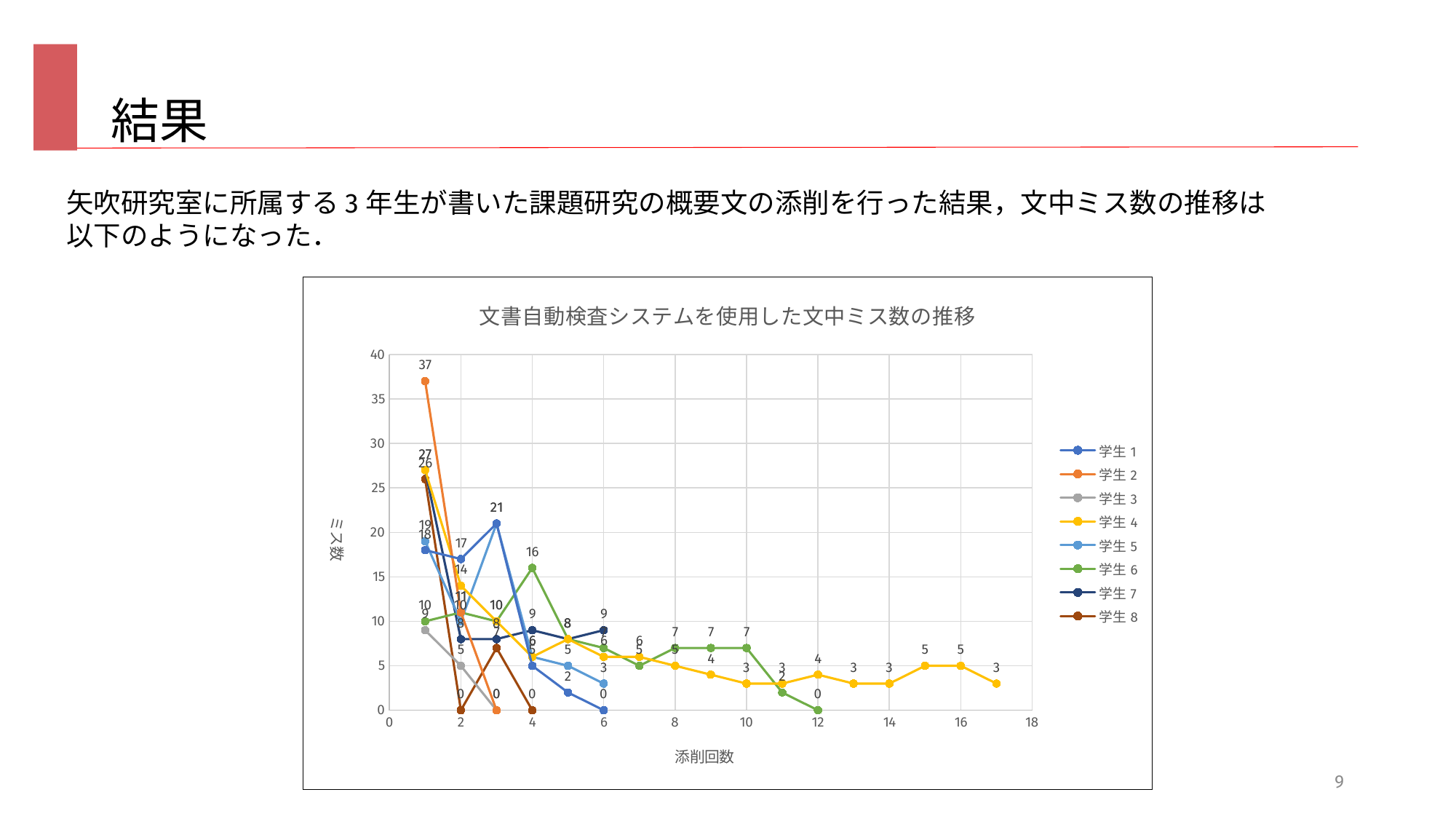

# 結果

矢吹研究室に所属する3年生が書いた課題研究の概要文の添削を行った結果，文中ミス数の推移は
以下のようになった．

### Chart: 文書自動検査システムを使用した文中ミス数の推移

| Category |  |  |  |  |  |  |  |  |
|---|---|---|---|---|---|---|---|---|
9